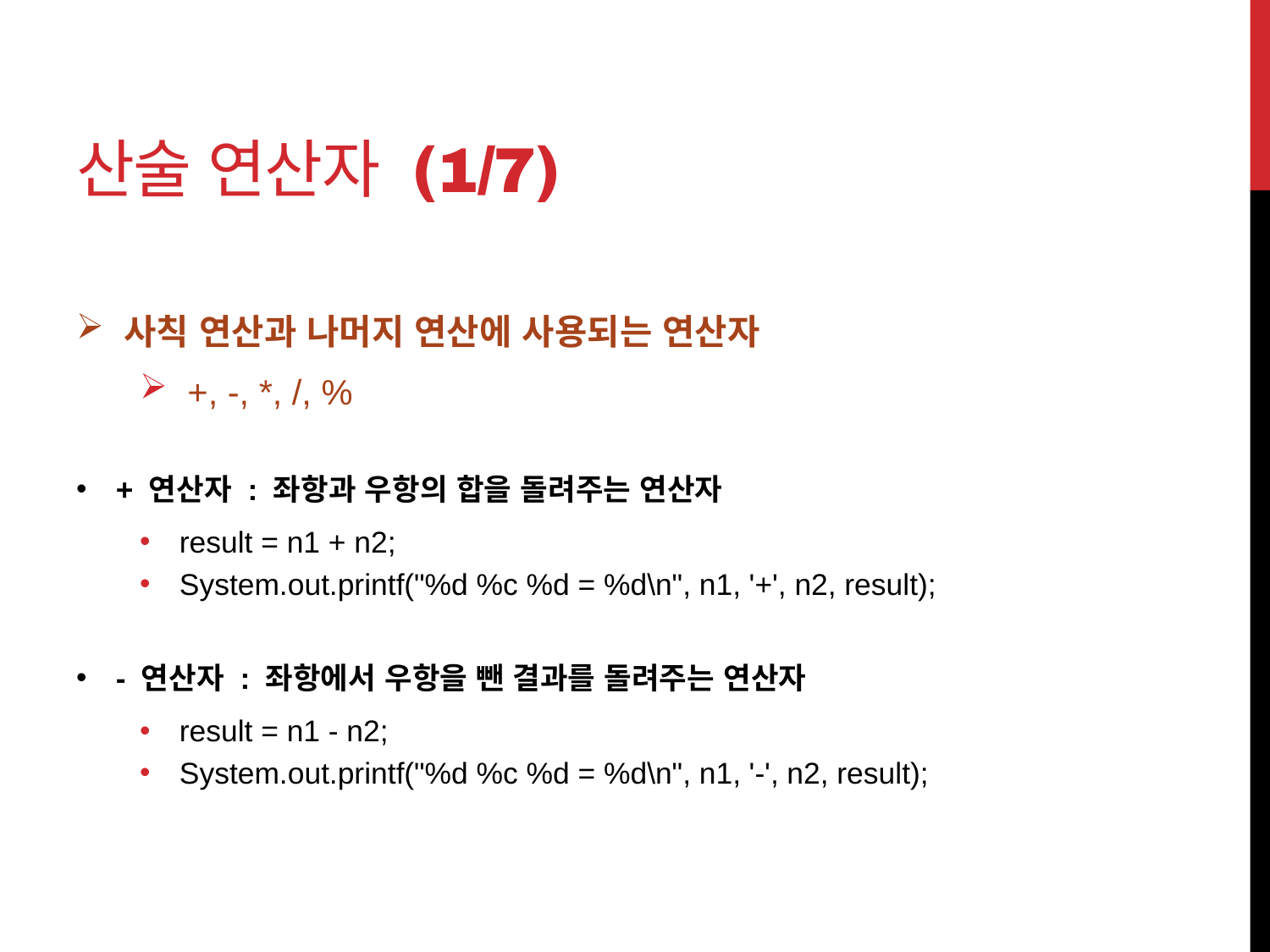

# 산술 연산자 (1/7)

사칙 연산과 나머지 연산에 사용되는 연산자
+, -, *, /, %

+ 연산자 : 좌항과 우항의 합을 돌려주는 연산자
result = n1 + n2;
System.out.printf("%d %c %d = %d\n", n1, '+', n2, result);

- 연산자 : 좌항에서 우항을 뺀 결과를 돌려주는 연산자
result = n1 - n2;
System.out.printf("%d %c %d = %d\n", n1, '-', n2, result);